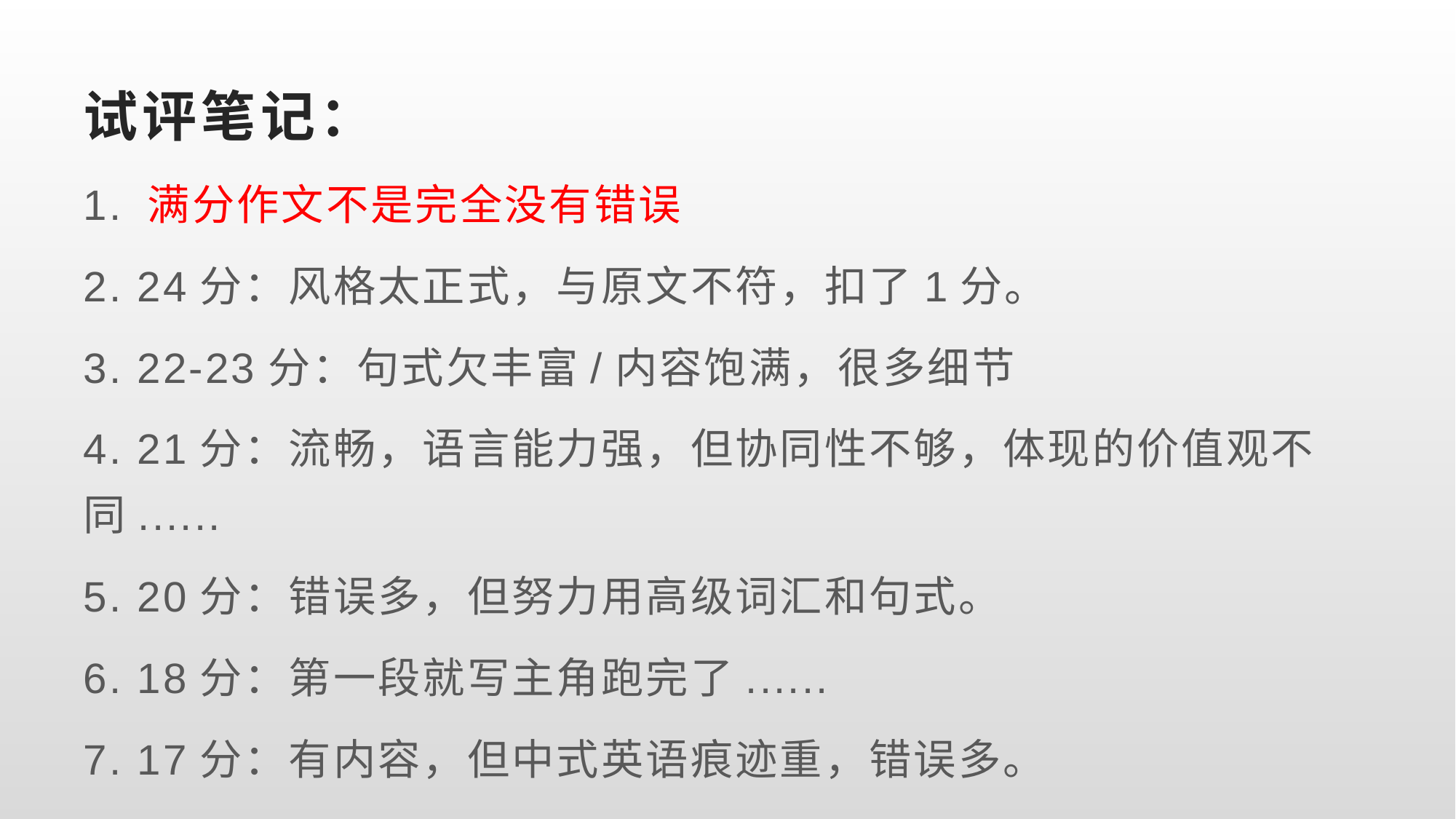

# 试评笔记：
1. 满分作文不是完全没有错误
2. 24分：风格太正式，与原文不符，扣了1分。
3. 22-23分：句式欠丰富/内容饱满，很多细节
4. 21分：流畅，语言能力强，但协同性不够，体现的价值观不同......
5. 20分：错误多，但努力用高级词汇和句式。
6. 18分：第一段就写主角跑完了......
7. 17分：有内容，但中式英语痕迹重，错误多。